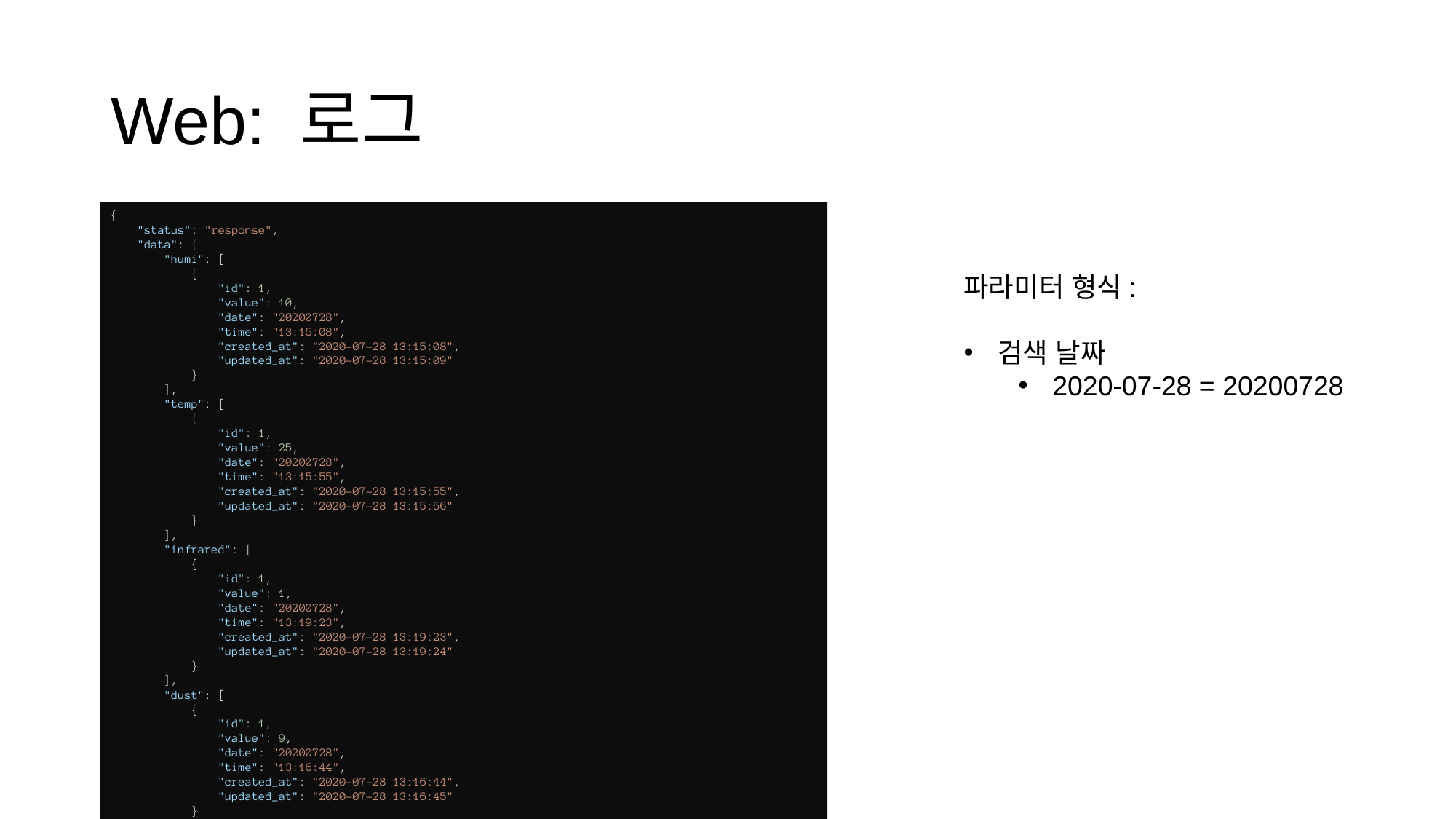

# Web: 로그
{
    "status": "response",
    "data": {
        "humi": [
            {
                "id": 1,
                "value": 10,
                "date": "20200728",
                "time": "13:15:08",
                "created_at": "2020-07-28 13:15:08",
                "updated_at": "2020-07-28 13:15:09"
            }
        ],
        "temp": [
            {
                "id": 1,
                "value": 25,
                "date": "20200728",
                "time": "13:15:55",
                "created_at": "2020-07-28 13:15:55",
                "updated_at": "2020-07-28 13:15:56"
            }
        ],
        "infrared": [
            {
                "id": 1,
                "value": 1,
                "date": "20200728",
                "time": "13:19:23",
                "created_at": "2020-07-28 13:19:23",
                "updated_at": "2020-07-28 13:19:24"
            }
        ],
        "dust": [
            {
                "id": 1,
                "value": 9,
                "date": "20200728",
                "time": "13:16:44",
                "created_at": "2020-07-28 13:16:44",
                "updated_at": "2020-07-28 13:16:45"
            }
        ],
        "ultra_dust": [
            {
                "id": 1,
                "value": 6,
                "date": "20200728",
                "time": "13:17:20",
                "created_at": "2020-07-28 13:17:20",
                "updated_at": "2020-07-28 13:17:20"
            }
        ]
    }
}

파라미터 형식:

검색 날짜
2020-07-28 = 20200728